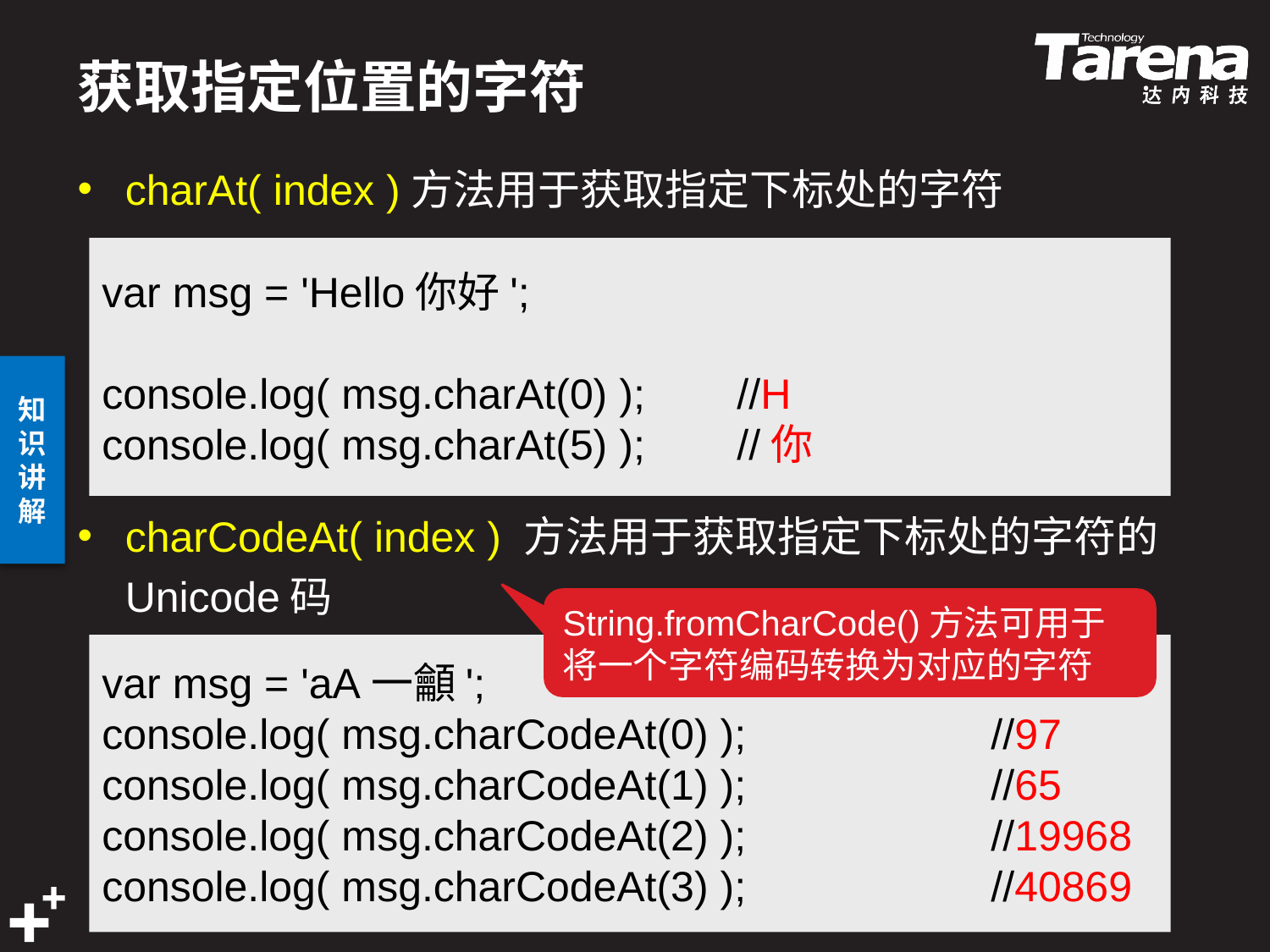

# 获取指定位置的字符
charAt( index )方法用于获取指定下标处的字符

charCodeAt( index ) 方法用于获取指定下标处的字符的Unicode码
var msg = 'Hello你好';

console.log( msg.charAt(0) );	//H
console.log( msg.charAt(5) );	//你
String.fromCharCode()方法可用于将一个字符编码转换为对应的字符
var msg = 'aA一龥';
console.log( msg.charCodeAt(0) );		//97
console.log( msg.charCodeAt(1) );		//65
console.log( msg.charCodeAt(2) );		//19968
console.log( msg.charCodeAt(3) );		//40869